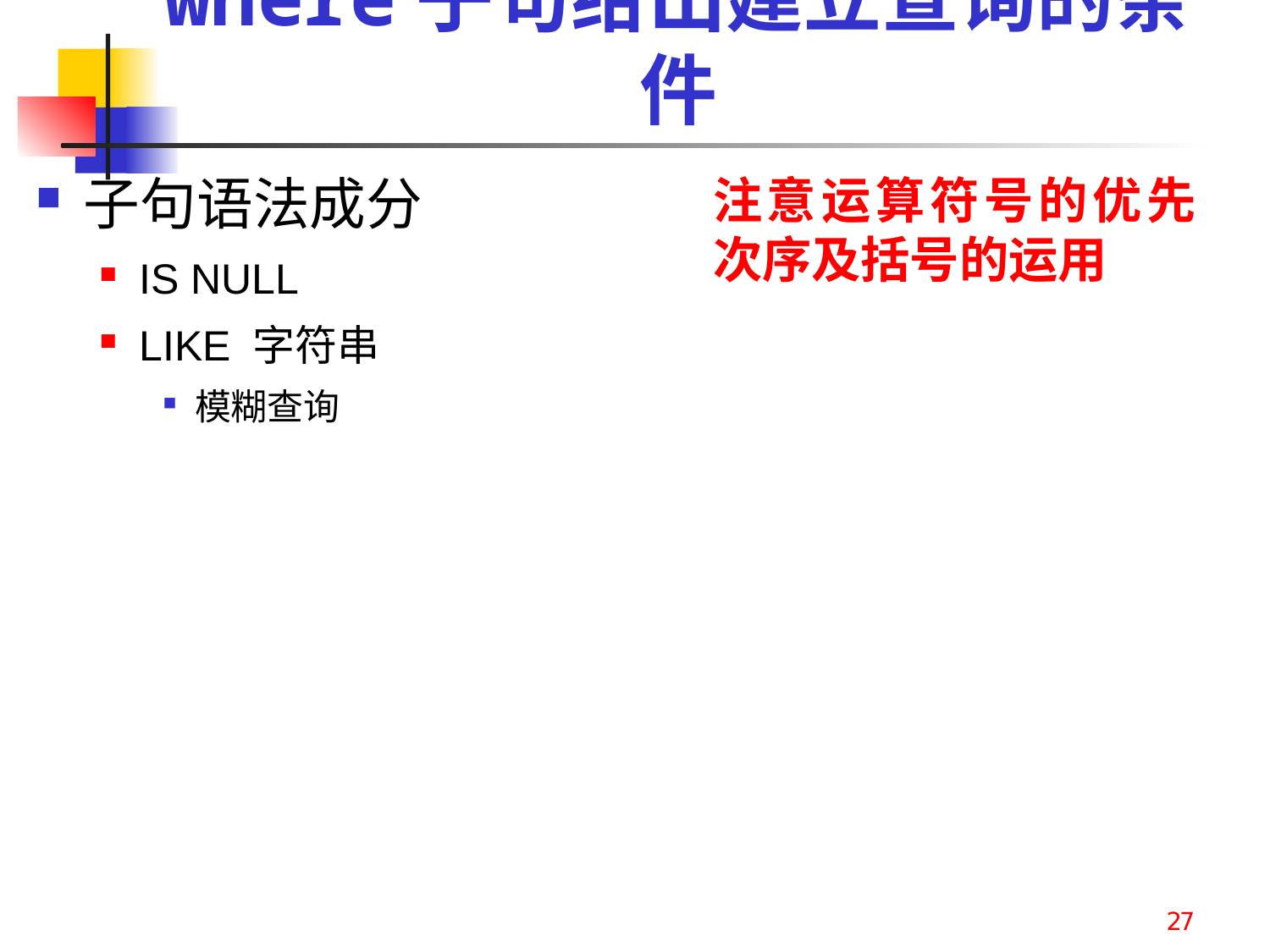

# where子句给出建立查询的条件
子句语法成分
IS NULL
LIKE 字符串
模糊查询
注意运算符号的优先次序及括号的运用
27